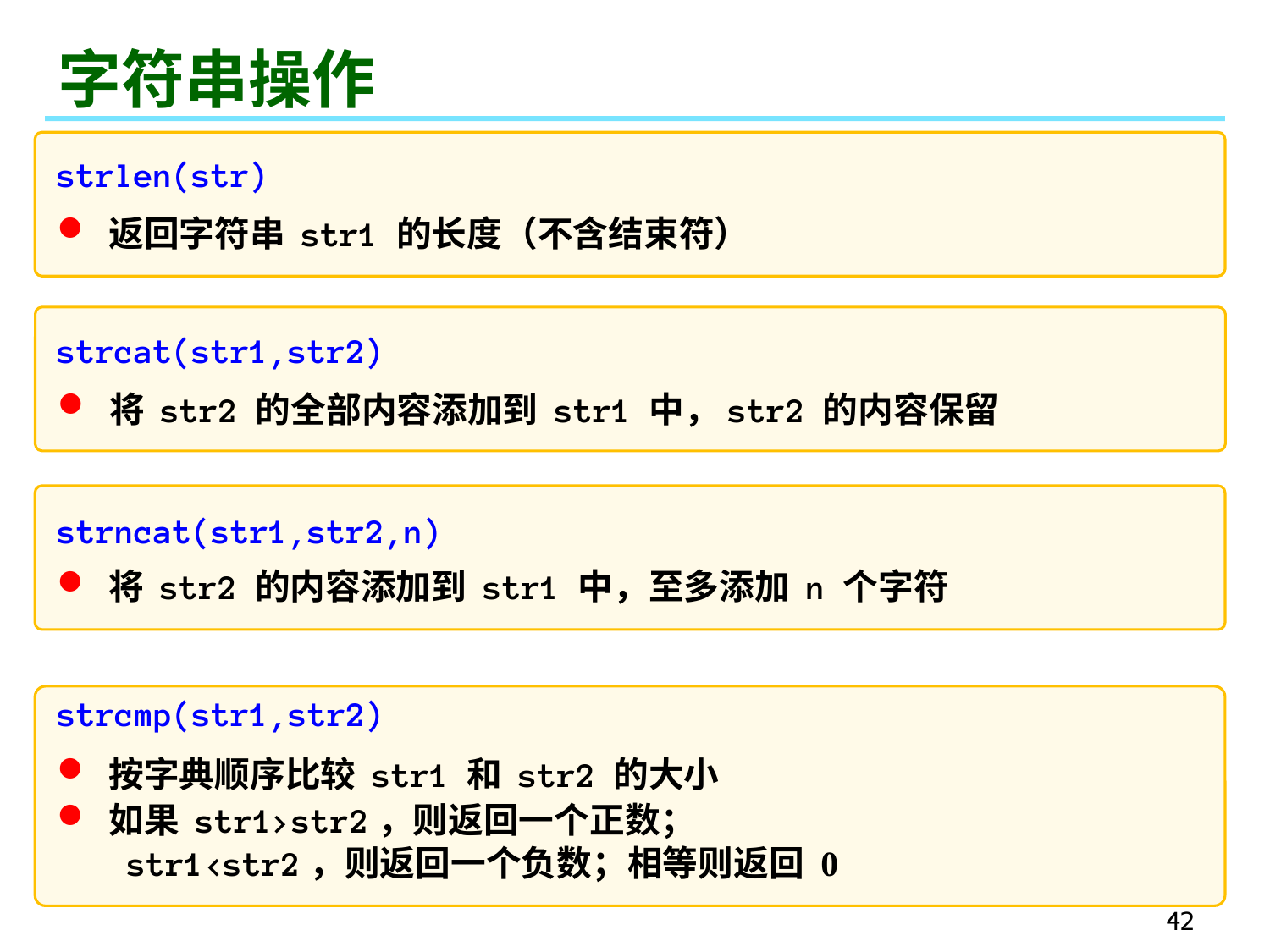

# 字符串操作

strlen(str)
 返回字符串 str1 的长度（不含结束符）

strcat(str1,str2)
 将 str2 的全部内容添加到 str1 中，str2 的内容保留

strncat(str1,str2,n)
 将 str2 的内容添加到 str1 中，至多添加 n 个字符
strcmp(str1,str2)

 按字典顺序比较 str1 和 str2 的大小
 如果 str1>str2，则返回一个正数；
    str1<str2，则返回一个负数；相等则返回 0
42